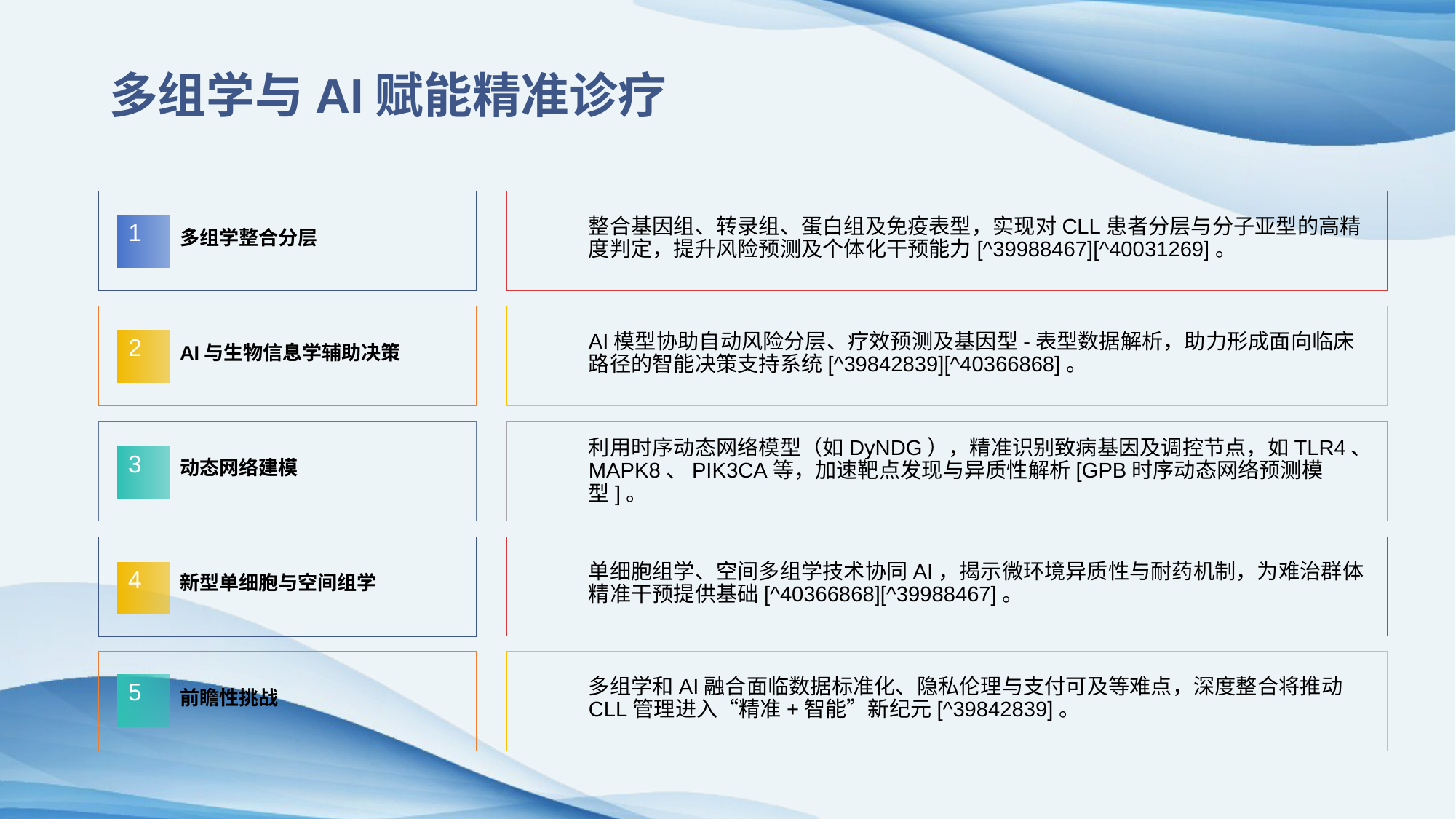

多组学与AI赋能精准诊疗
多组学整合分层
整合基因组、转录组、蛋白组及免疫表型，实现对CLL患者分层与分子亚型的高精度判定，提升风险预测及个体化干预能力[^39988467][^40031269]。
1
AI与生物信息学辅助决策
AI模型协助自动风险分层、疗效预测及基因型-表型数据解析，助力形成面向临床路径的智能决策支持系统[^39842839][^40366868]。
2
动态网络建模
利用时序动态网络模型（如DyNDG），精准识别致病基因及调控节点，如TLR4、MAPK8、PIK3CA等，加速靶点发现与异质性解析[GPB时序动态网络预测模型]。
3
单细胞组学、空间多组学技术协同AI，揭示微环境异质性与耐药机制，为难治群体精准干预提供基础[^40366868][^39988467]。
新型单细胞与空间组学
4
前瞻性挑战
多组学和AI融合面临数据标准化、隐私伦理与支付可及等难点，深度整合将推动CLL管理进入“精准+智能”新纪元[^39842839]。
5